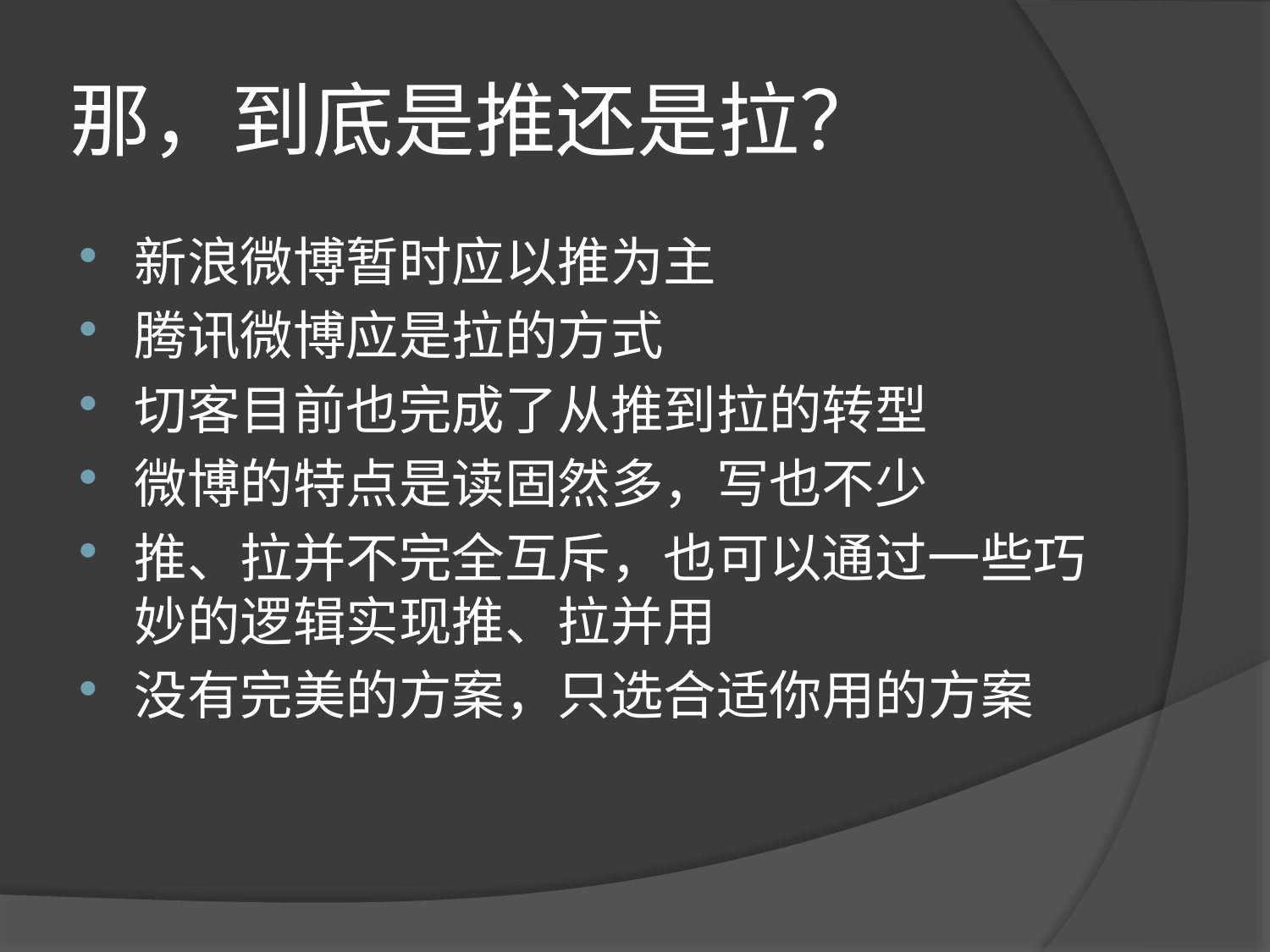

# 那，到底是推还是拉？
新浪微博暂时应以推为主
腾讯微博应是拉的方式
切客目前也完成了从推到拉的转型
微博的特点是读固然多，写也不少
推、拉并不完全互斥，也可以通过一些巧妙的逻辑实现推、拉并用
没有完美的方案，只选合适你用的方案